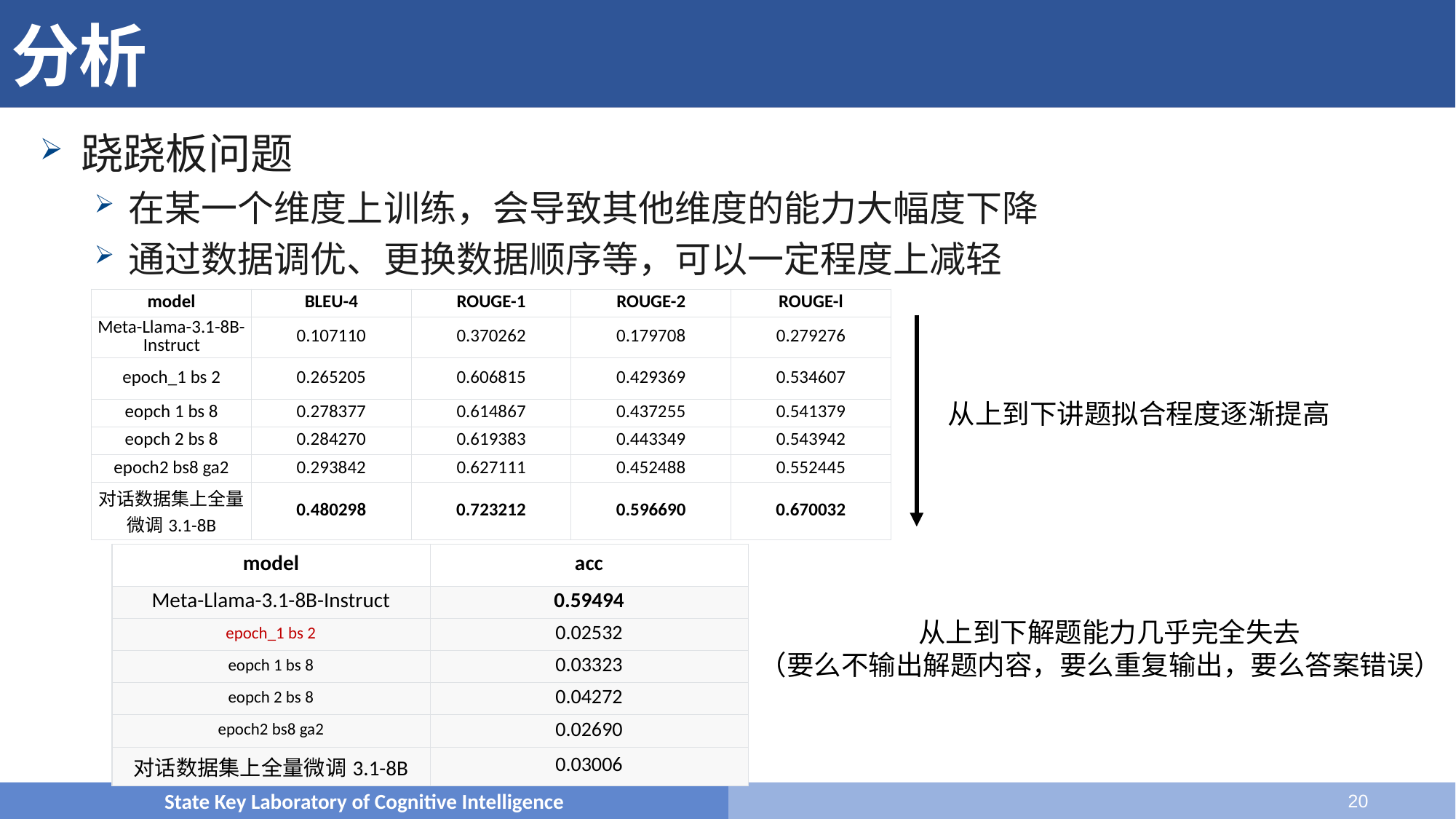

# 分析
跷跷板问题
在某一个维度上训练，会导致其他维度的能力大幅度下降
通过数据调优、更换数据顺序等，可以一定程度上减轻
| model | BLEU-4 | ROUGE-1 | ROUGE-2 | ROUGE-l |
| --- | --- | --- | --- | --- |
| Meta-Llama-3.1-8B-Instruct | 0.107110 | 0.370262 | 0.179708 | 0.279276 |
| epoch\_1 bs 2 | 0.265205 | 0.606815 | 0.429369 | 0.534607 |
| eopch 1 bs 8 | 0.278377 | 0.614867 | 0.437255 | 0.541379 |
| eopch 2 bs 8 | 0.284270 | 0.619383 | 0.443349 | 0.543942 |
| epoch2 bs8 ga2 | 0.293842 | 0.627111 | 0.452488 | 0.552445 |
| 对话数据集上全量微调3.1-8B | 0.480298 | 0.723212 | 0.596690 | 0.670032 |
从上到下讲题拟合程度逐渐提高
| model | acc |
| --- | --- |
| Meta-Llama-3.1-8B-Instruct | 0.59494 |
| epoch\_1 bs 2 | 0.02532 |
| eopch 1 bs 8 | 0.03323 |
| eopch 2 bs 8 | 0.04272 |
| epoch2 bs8 ga2 | 0.02690 |
| 对话数据集上全量微调3.1-8B | 0.03006 |
	       从上到下解题能力几乎完全失去
（要么不输出解题内容，要么重复输出，要么答案错误）
State Key Laboratory of Cognitive Intelligence
20